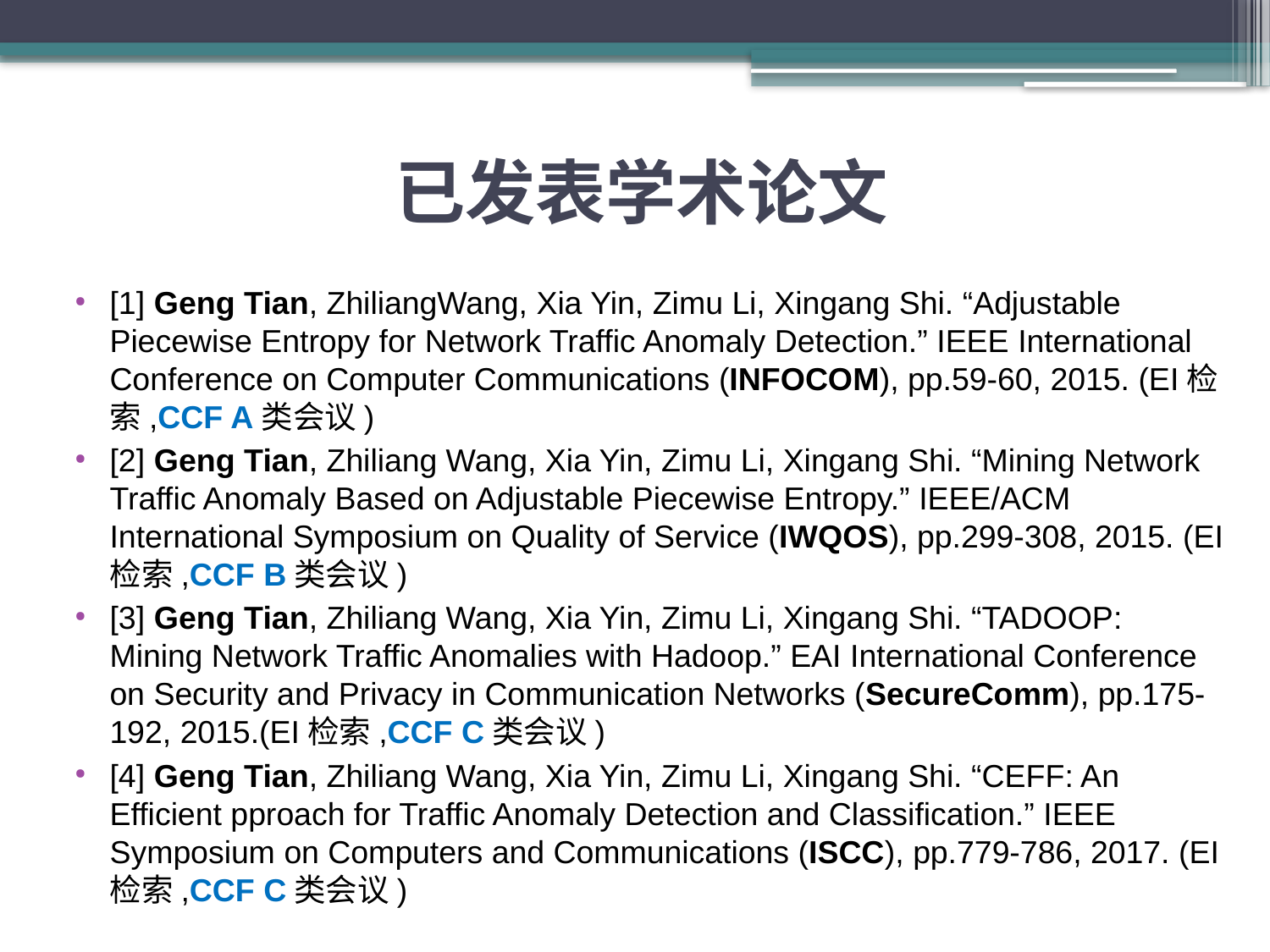

# 已发表学术论文
[1] Geng Tian, ZhiliangWang, Xia Yin, Zimu Li, Xingang Shi. “Adjustable Piecewise Entropy for Network Traffic Anomaly Detection.” IEEE International Conference on Computer Communications (INFOCOM), pp.59-60, 2015. (EI检索,CCF A类会议)
[2] Geng Tian, Zhiliang Wang, Xia Yin, Zimu Li, Xingang Shi. “Mining Network Traffic Anomaly Based on Adjustable Piecewise Entropy.” IEEE/ACM International Symposium on Quality of Service (IWQOS), pp.299-308, 2015. (EI检索,CCF B类会议)
[3] Geng Tian, Zhiliang Wang, Xia Yin, Zimu Li, Xingang Shi. “TADOOP: Mining Network Traffic Anomalies with Hadoop.” EAI International Conference on Security and Privacy in Communication Networks (SecureComm), pp.175-192, 2015.(EI检索,CCF C类会议)
[4] Geng Tian, Zhiliang Wang, Xia Yin, Zimu Li, Xingang Shi. “CEFF: An Efficient pproach for Traffic Anomaly Detection and Classification.” IEEE Symposium on Computers and Communications (ISCC), pp.779-786, 2017. (EI检索,CCF C类会议)